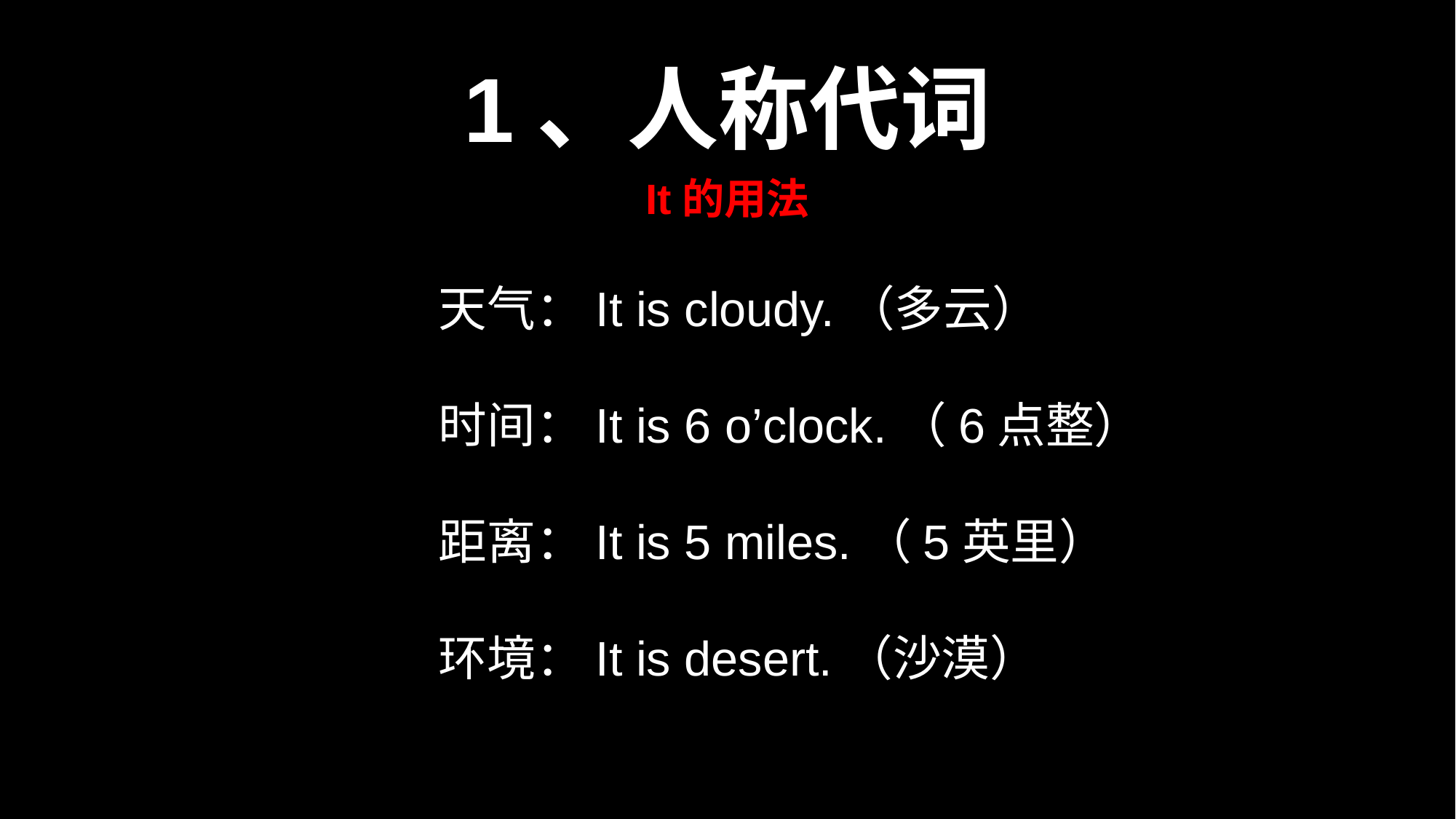

1、人称代词
It的用法
天气：It is cloudy.（多云）

时间：It is 6 o’clock.（6点整）

距离：It is 5 miles.（5英里）

环境：It is desert.（沙漠）